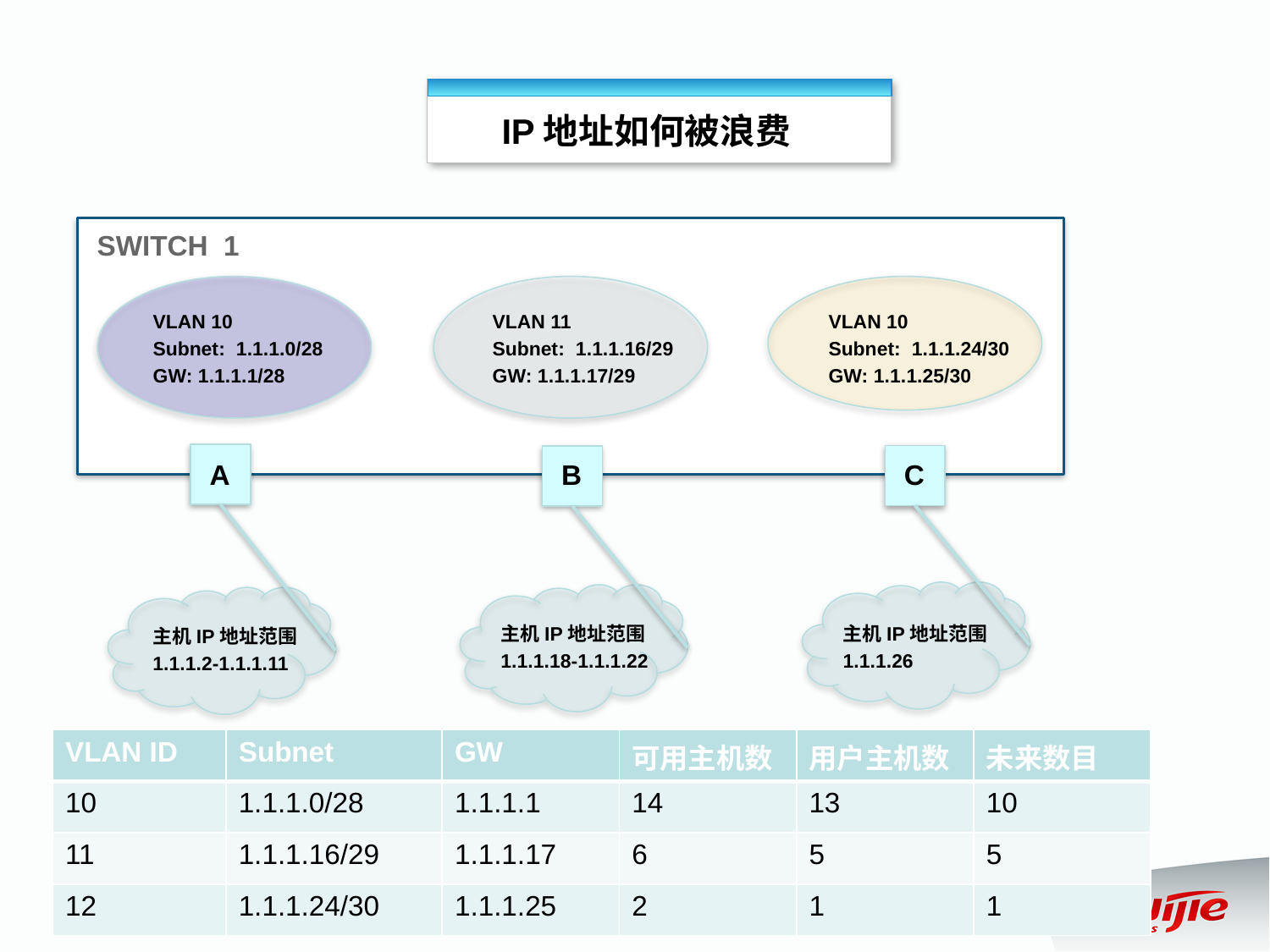

IP地址如何被浪费

SWITCH  1

VLAN 10
Subnet:  1.1.1.0/28
GW: 1.1.1.1/28
VLAN 11
Subnet:  1.1.1.16/29
GW: 1.1.1.17/29
VLAN 10
Subnet:  1.1.1.24/30
GW: 1.1.1.25/30
Device C

C
A
B

主机IP地址范围
1.1.1.18-1.1.1.22
主机IP地址范围
1.1.1.26
主机IP地址范围
1.1.1.2-1.1.1.11
| VLAN ID | Subnet | GW | 可用主机数 | 用户主机数 | 未来数目 |
| --- | --- | --- | --- | --- | --- |
| 10 | 1.1.1.0/28 | 1.1.1.1 | 14 | 13 | 10 |
| 11 | 1.1.1.16/29 | 1.1.1.17 | 6 | 5 | 5 |
| 12 | 1.1.1.24/30 | 1.1.1.25 | 2 | 1 | 1 |